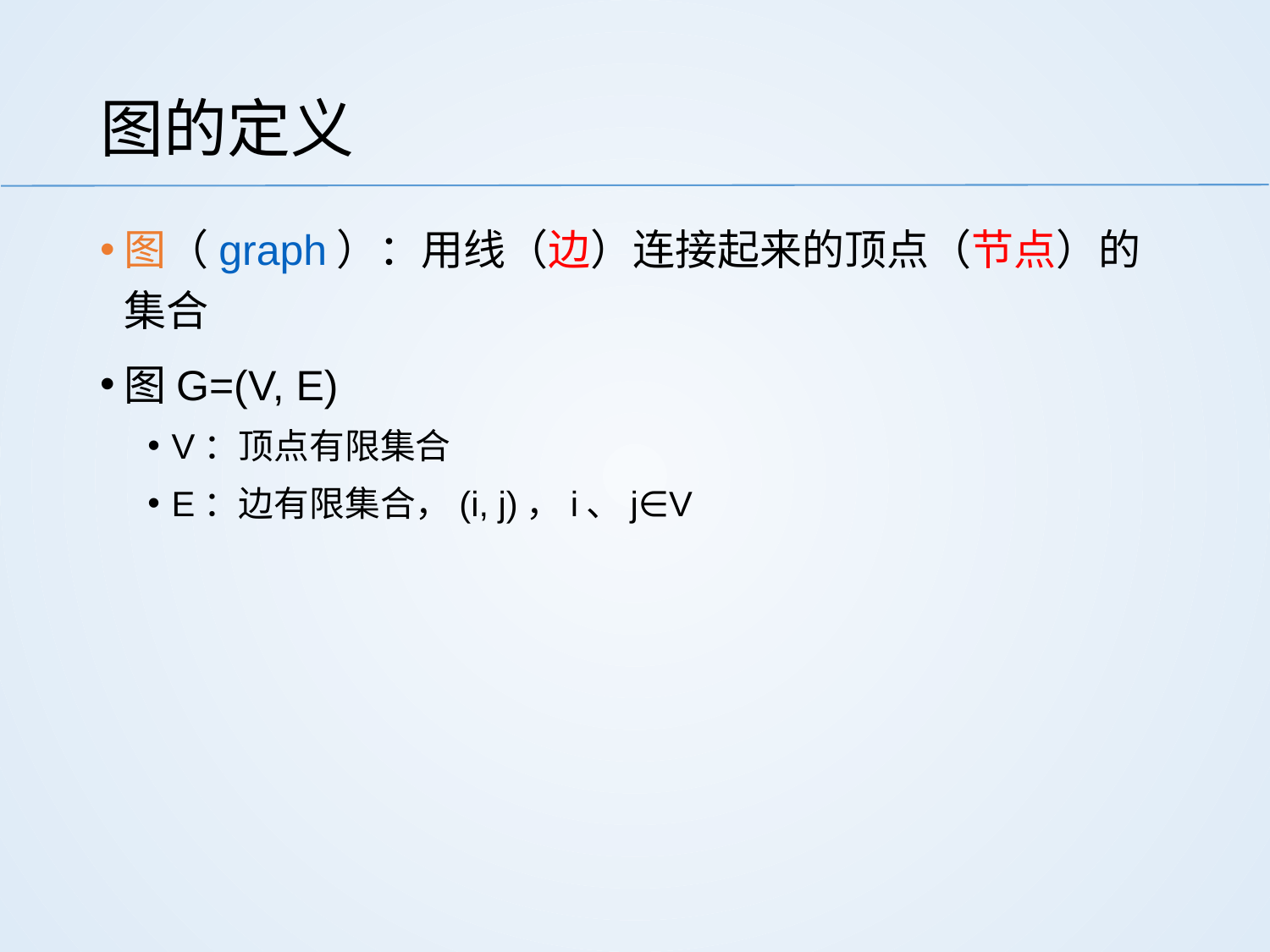

# 图的定义
图（graph）：用线（边）连接起来的顶点（节点）的集合
图G=(V, E)
V：顶点有限集合
E：边有限集合，(i, j)，i、j∈V

4